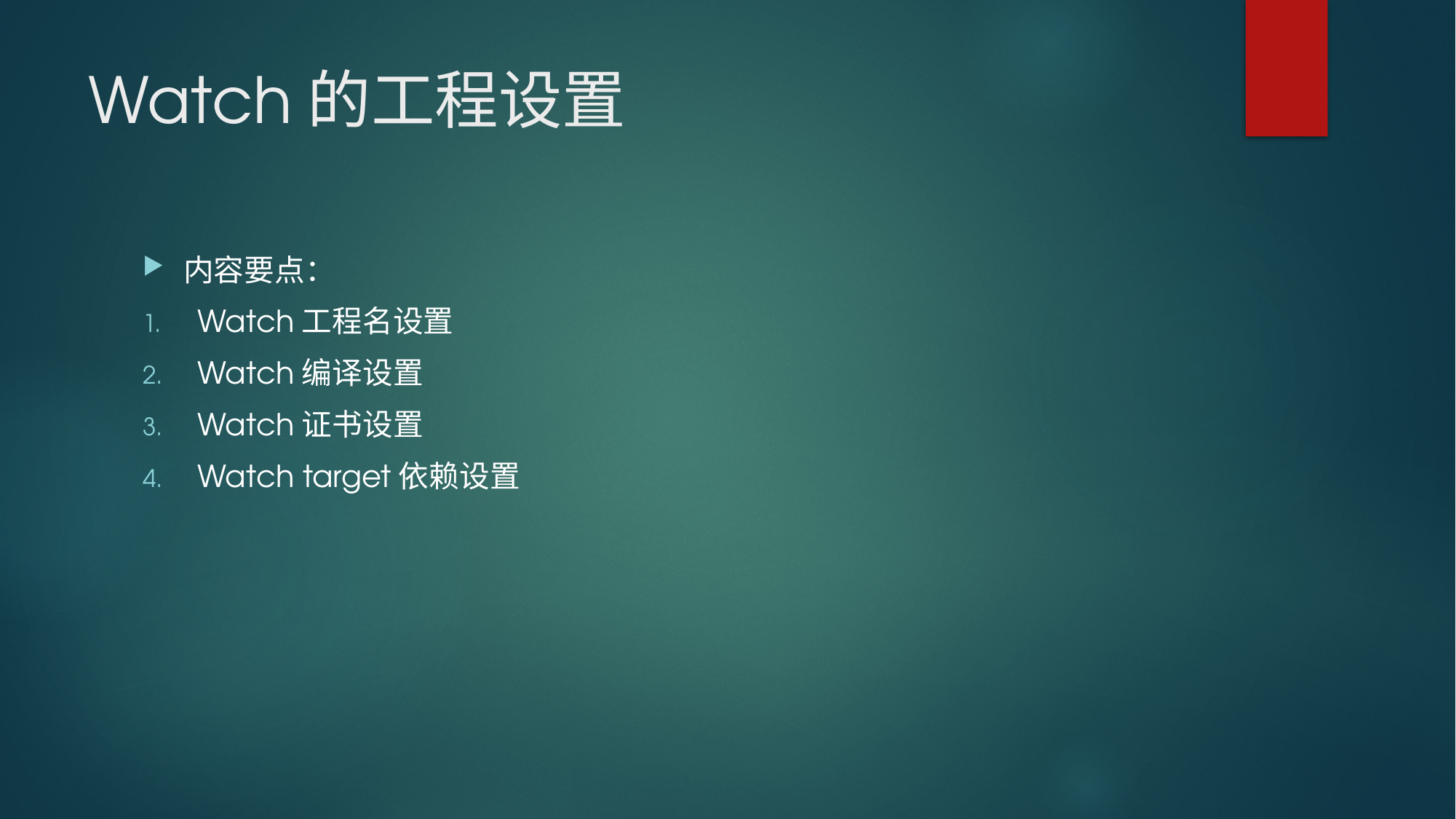

# Watch的工程设置
内容要点：
Watch工程名设置
Watch编译设置
Watch证书设置
Watch target依赖设置